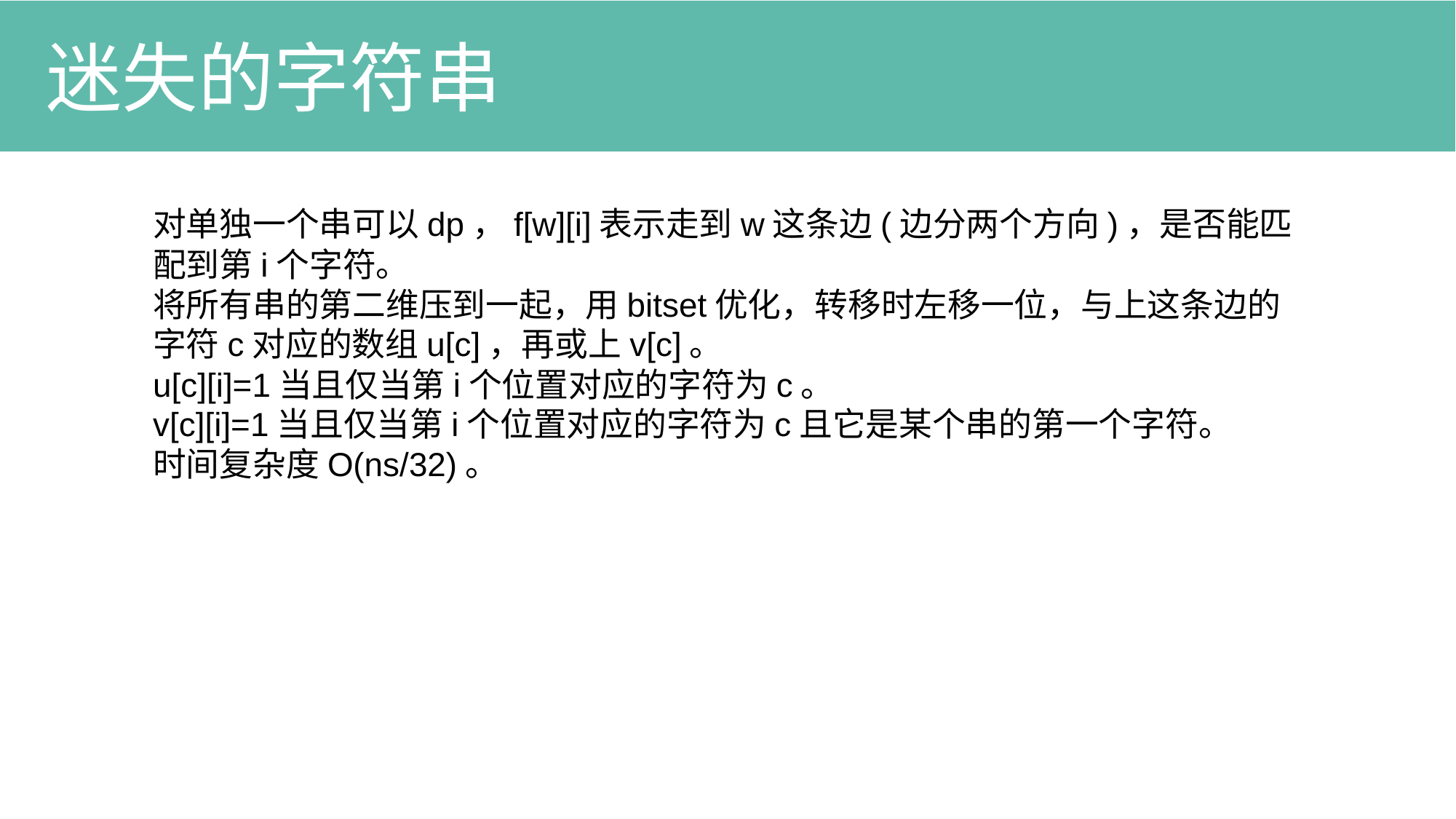

迷失的字符串
对单独一个串可以dp，f[w][i]表示走到w这条边(边分两个方向)，是否能匹配到第i个字符。
将所有串的第二维压到一起，用bitset优化，转移时左移一位，与上这条边的字符c对应的数组u[c]，再或上v[c]。
u[c][i]=1当且仅当第i个位置对应的字符为c。
v[c][i]=1当且仅当第i个位置对应的字符为c且它是某个串的第一个字符。
时间复杂度O(ns/32)。